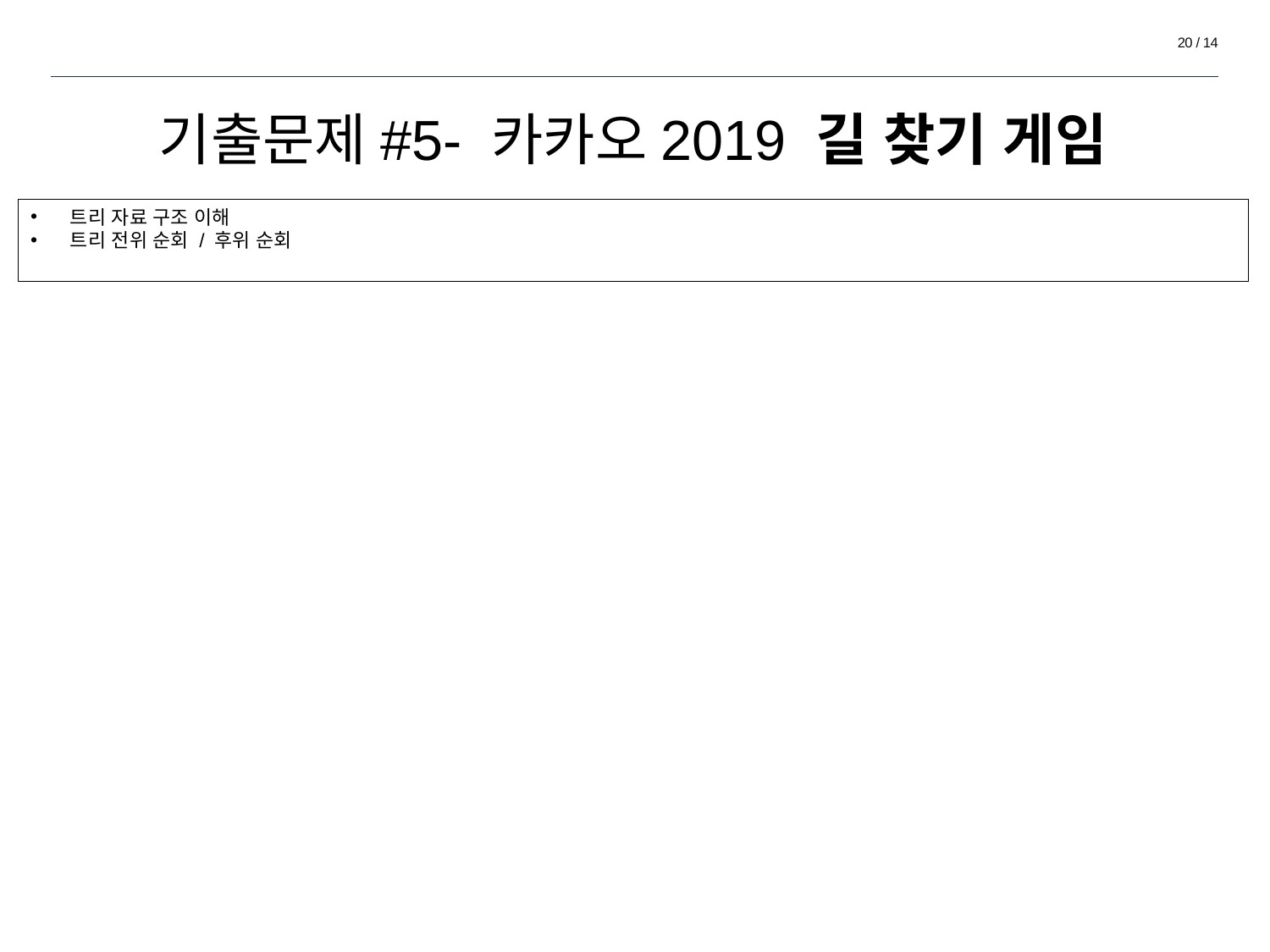

20 / 14
# 기출문제#5- 카카오2019 길 찾기 게임
트리 자료 구조 이해
트리 전위 순회 / 후위 순회